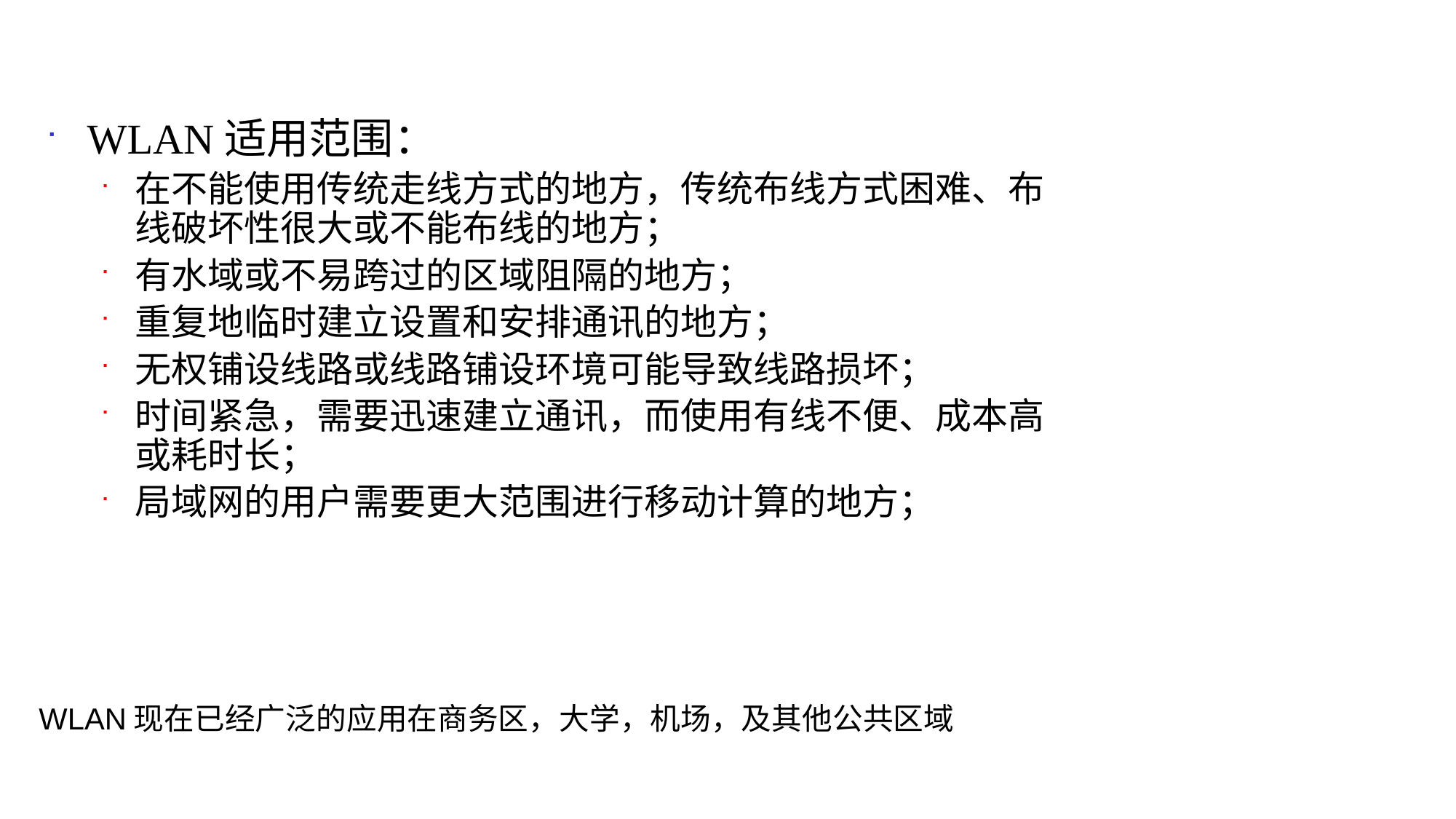

WLAN适用范围：
在不能使用传统走线方式的地方，传统布线方式困难、布线破坏性很大或不能布线的地方；
有水域或不易跨过的区域阻隔的地方；
重复地临时建立设置和安排通讯的地方；
无权铺设线路或线路铺设环境可能导致线路损坏；
时间紧急，需要迅速建立通讯，而使用有线不便、成本高或耗时长；
局域网的用户需要更大范围进行移动计算的地方；
WLAN现在已经广泛的应用在商务区，大学，机场，及其他公共区域